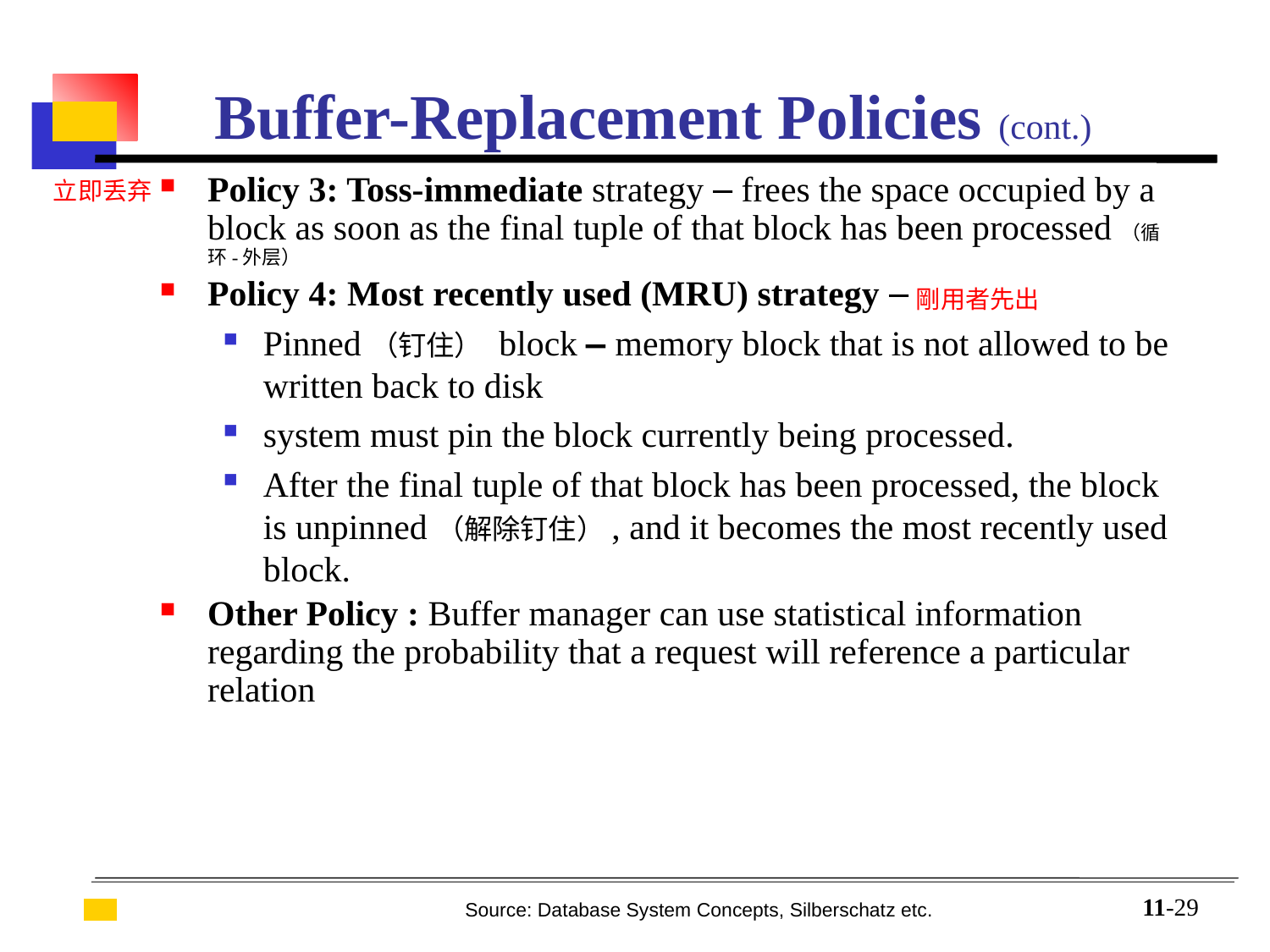

# Buffer-Replacement Policies (cont.)
Policy 3: Toss-immediate strategy – frees the space occupied by a block as soon as the final tuple of that block has been processed（循环-外层）
Policy 4: Most recently used (MRU) strategy –
Pinned（钉住） block – memory block that is not allowed to be written back to disk
system must pin the block currently being processed.
After the final tuple of that block has been processed, the block is unpinned（解除钉住）, and it becomes the most recently used block.
Other Policy : Buffer manager can use statistical information regarding the probability that a request will reference a particular relation
立即丢弃
剛用者先出

11-29